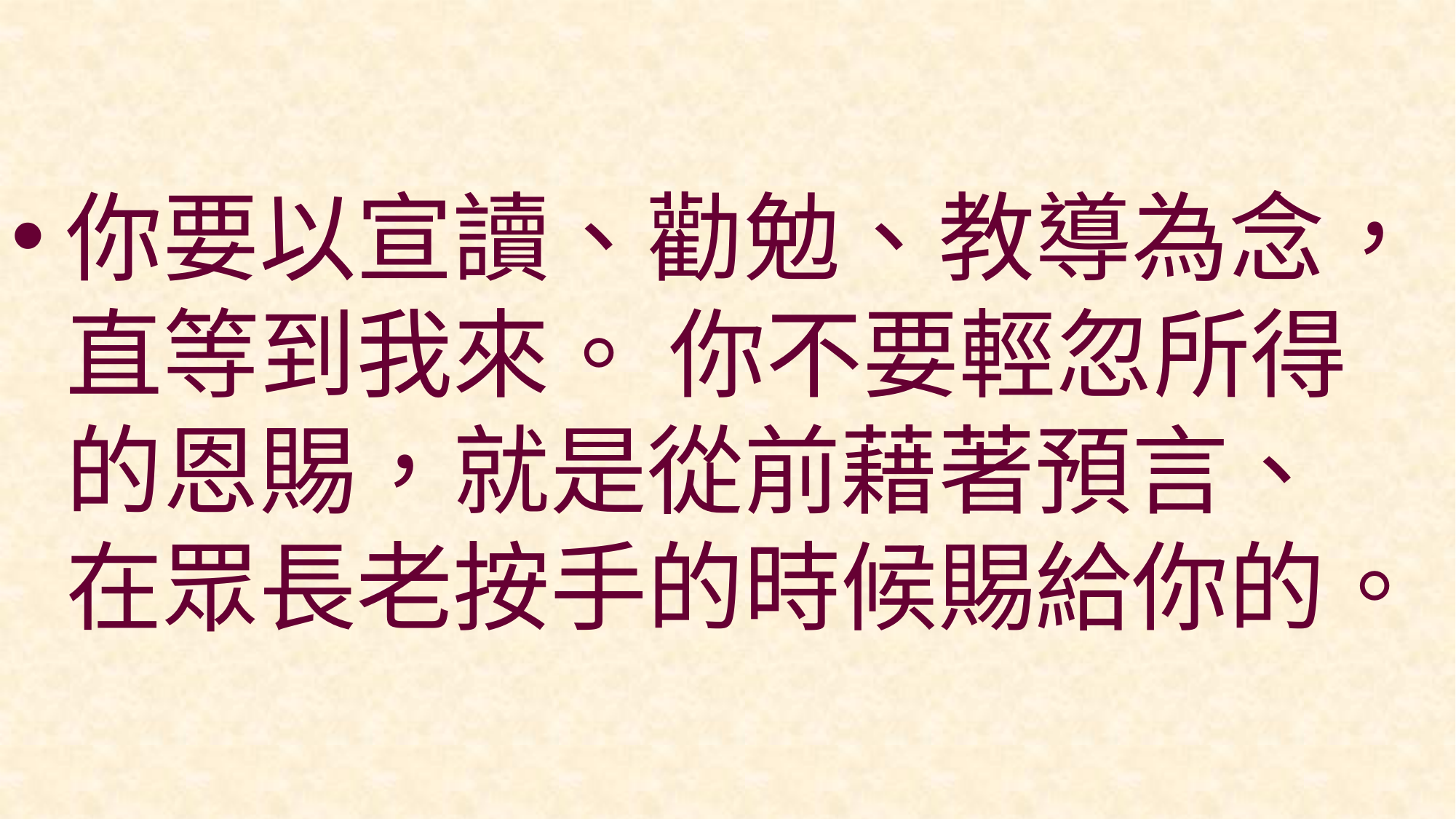

你要以宣讀、勸勉、教導為念，直等到我來。 你不要輕忽所得的恩賜，就是從前藉著預言、在眾長老按手的時候賜給你的。